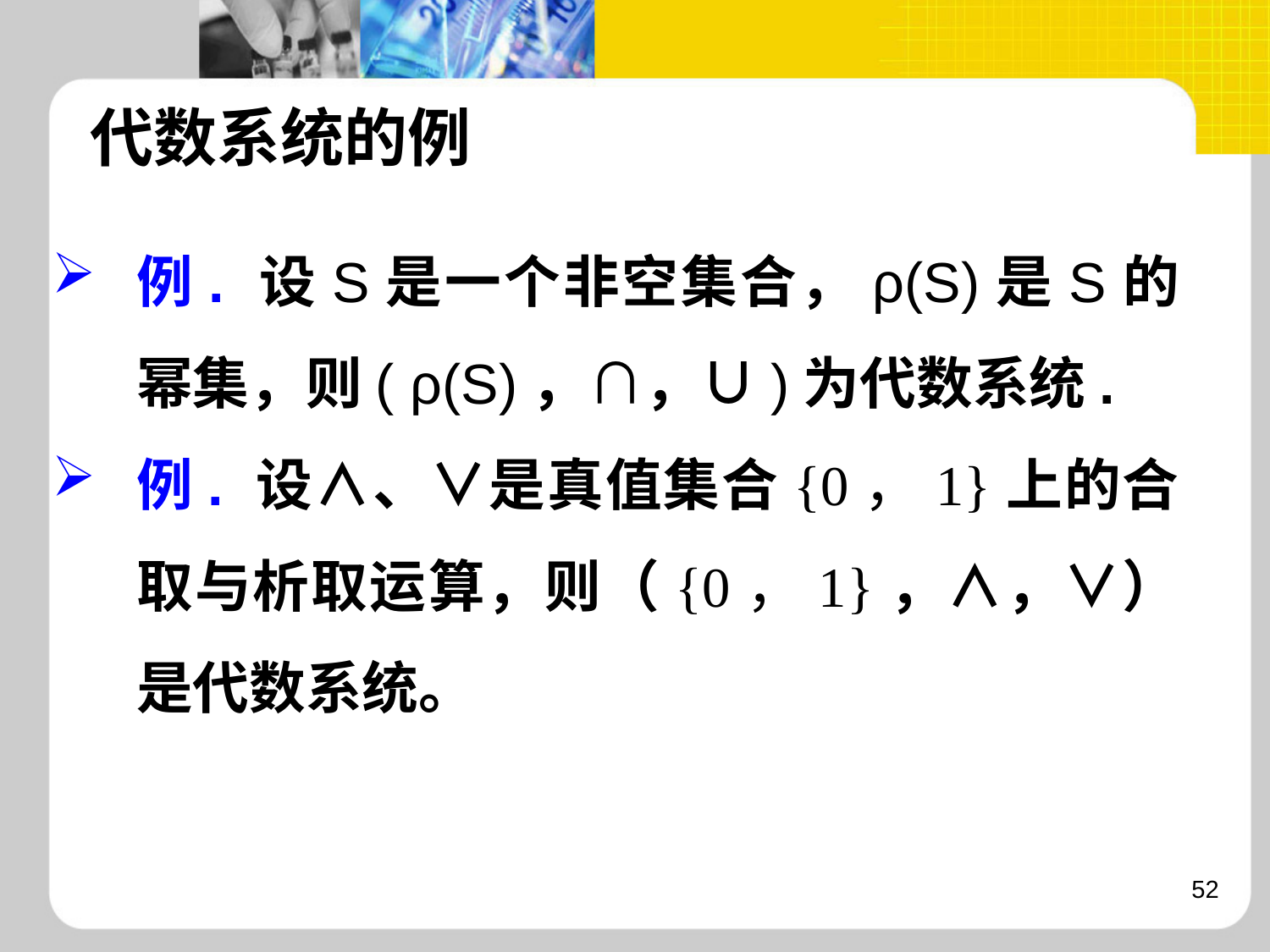

代数系统的例
例. 设S是一个非空集合，ρ(S)是S的幂集，则( ρ(S)，∩，∪)为代数系统.
例. 设∧、∨是真值集合{0，1}上的合取与析取运算，则（{0，1}，∧，∨）是代数系统。

52